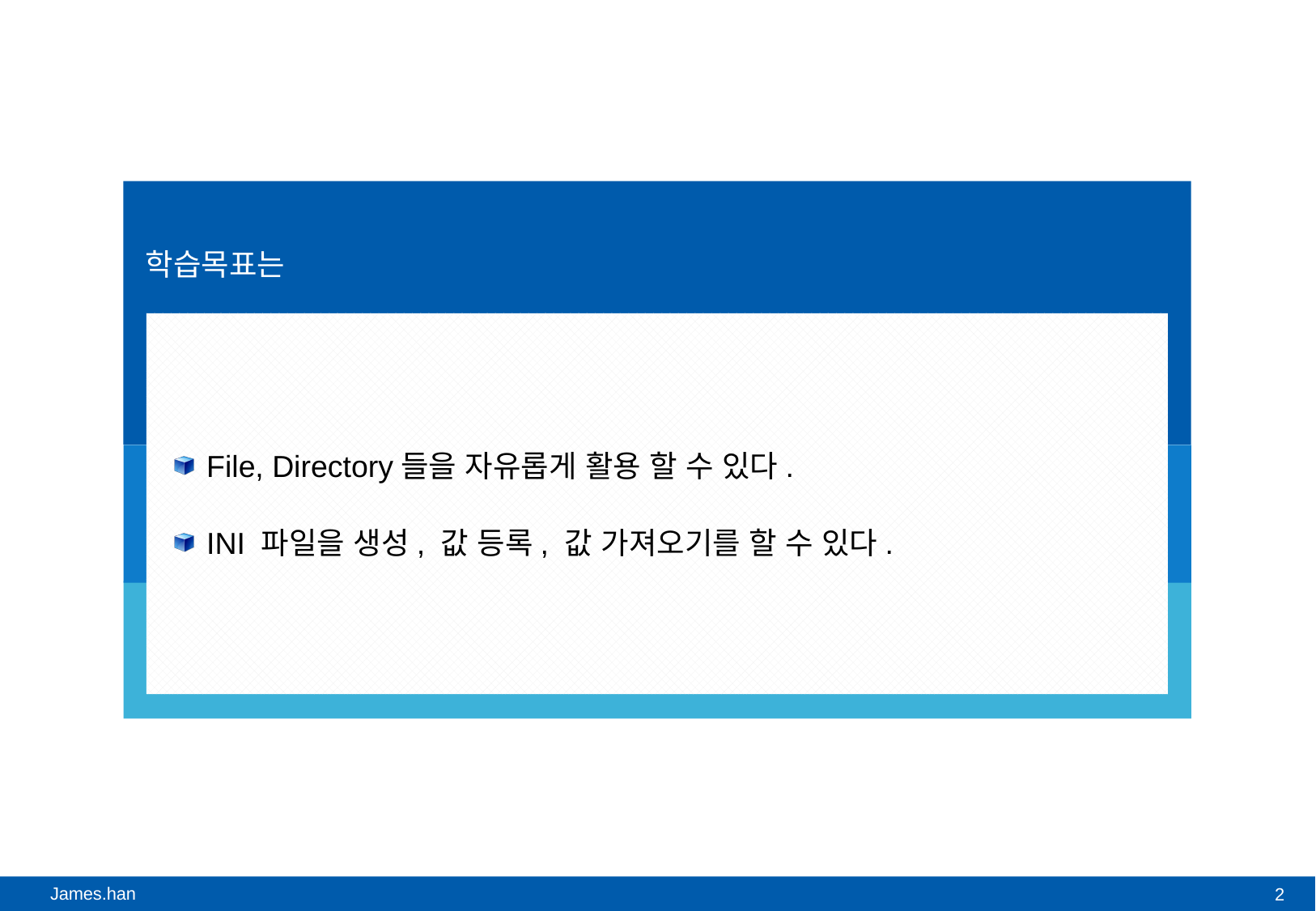

File, Directory들을 자유롭게 활용 할 수 있다.
INI 파일을 생성, 값 등록, 값 가져오기를 할 수 있다.
2